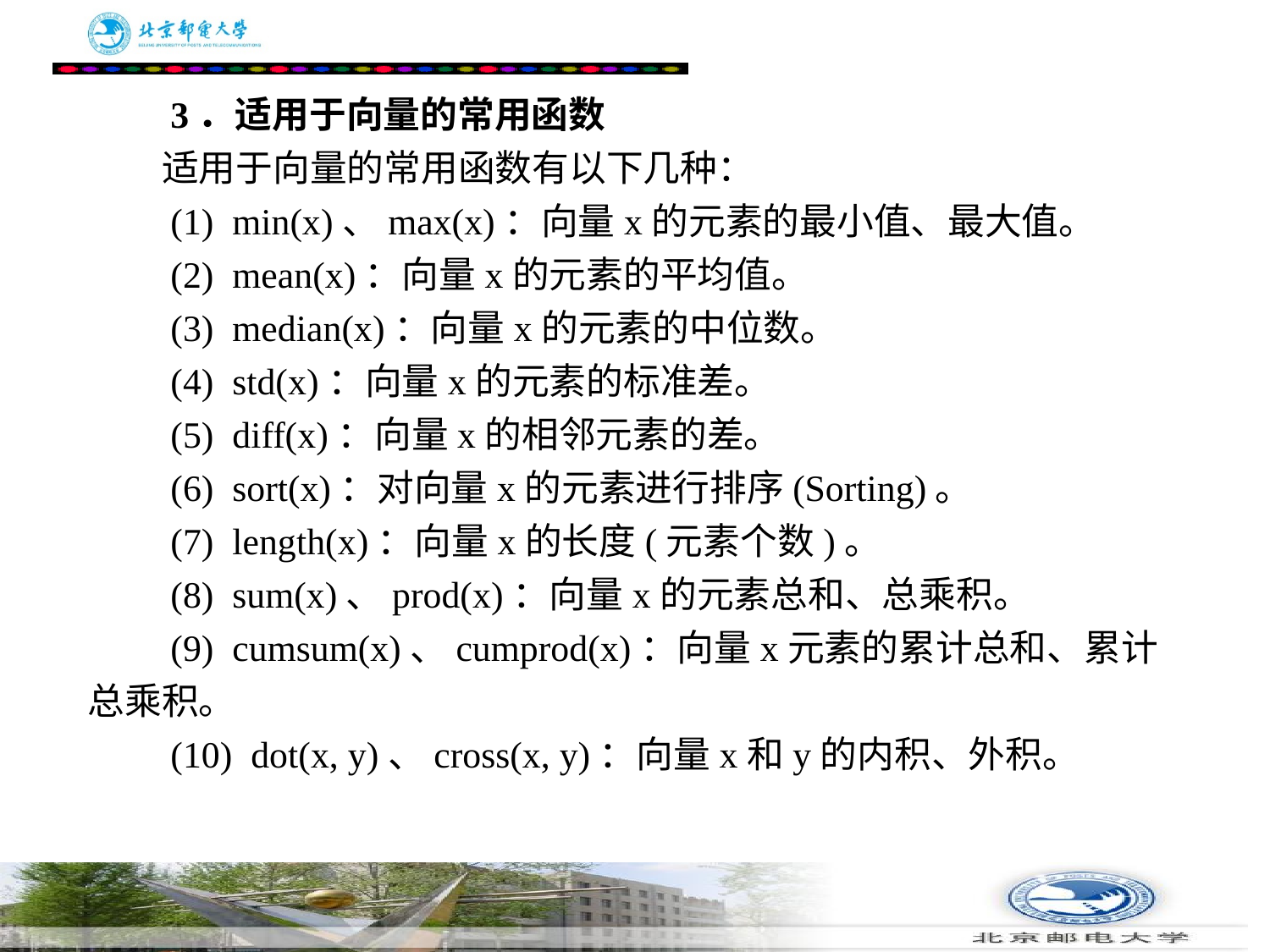

# 3．适用于向量的常用函数 　　适用于向量的常用函数有以下几种： 　　(1)  min(x)、max(x)：向量x的元素的最小值、最大值。 　　(2)  mean(x)：向量x的元素的平均值。 　　(3)  median(x)：向量x的元素的中位数。 　　(4)  std(x)：向量x的元素的标准差。 　　(5)  diff(x)：向量x的相邻元素的差。 　　(6)  sort(x)：对向量x的元素进行排序(Sorting)。 　　(7)  length(x)：向量x的长度(元素个数)。 　　(8)  sum(x)、prod(x)：向量x的元素总和、总乘积。 　　(9)  cumsum(x)、cumprod(x)：向量x元素的累计总和、累计总乘积。 　　(10)  dot(x, y)、cross(x, y)：向量x和y的内积、外积。